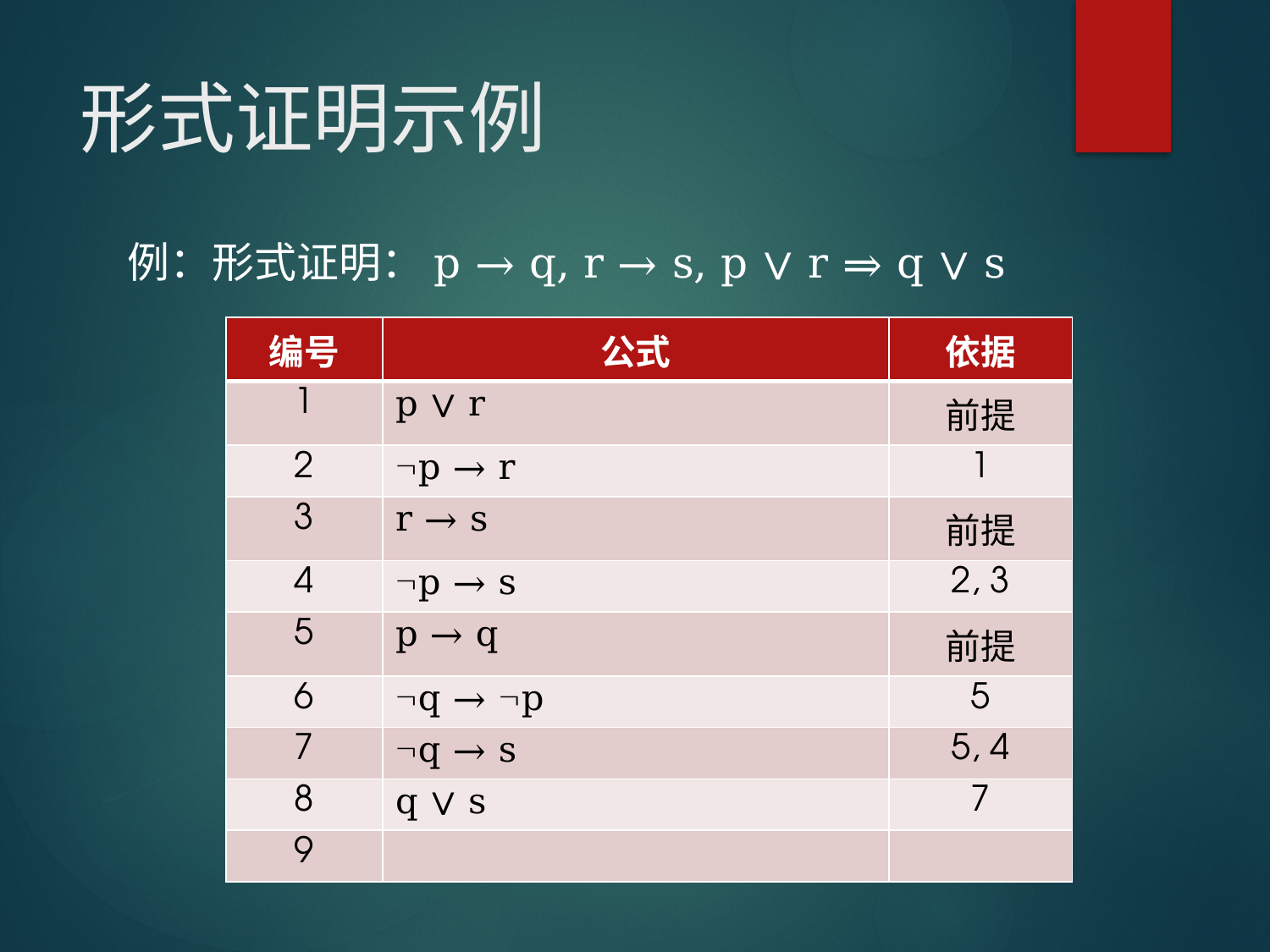

# 形式证明示例
例：形式证明：p → q, r → s, p ∨ r ⇒ q ∨ s
| 编号 | 公式 | 依据 |
| --- | --- | --- |
| 1 | p ∨ r | 前提 |
| 2 | ¬p → r | 1 |
| 3 | r → s | 前提 |
| 4 | ¬p → s | 2, 3 |
| 5 | p → q | 前提 |
| 6 | ¬q → ¬p | 5 |
| 7 | ¬q → s | 5, 4 |
| 8 | q ∨ s | 7 |
| 9 |  |  |